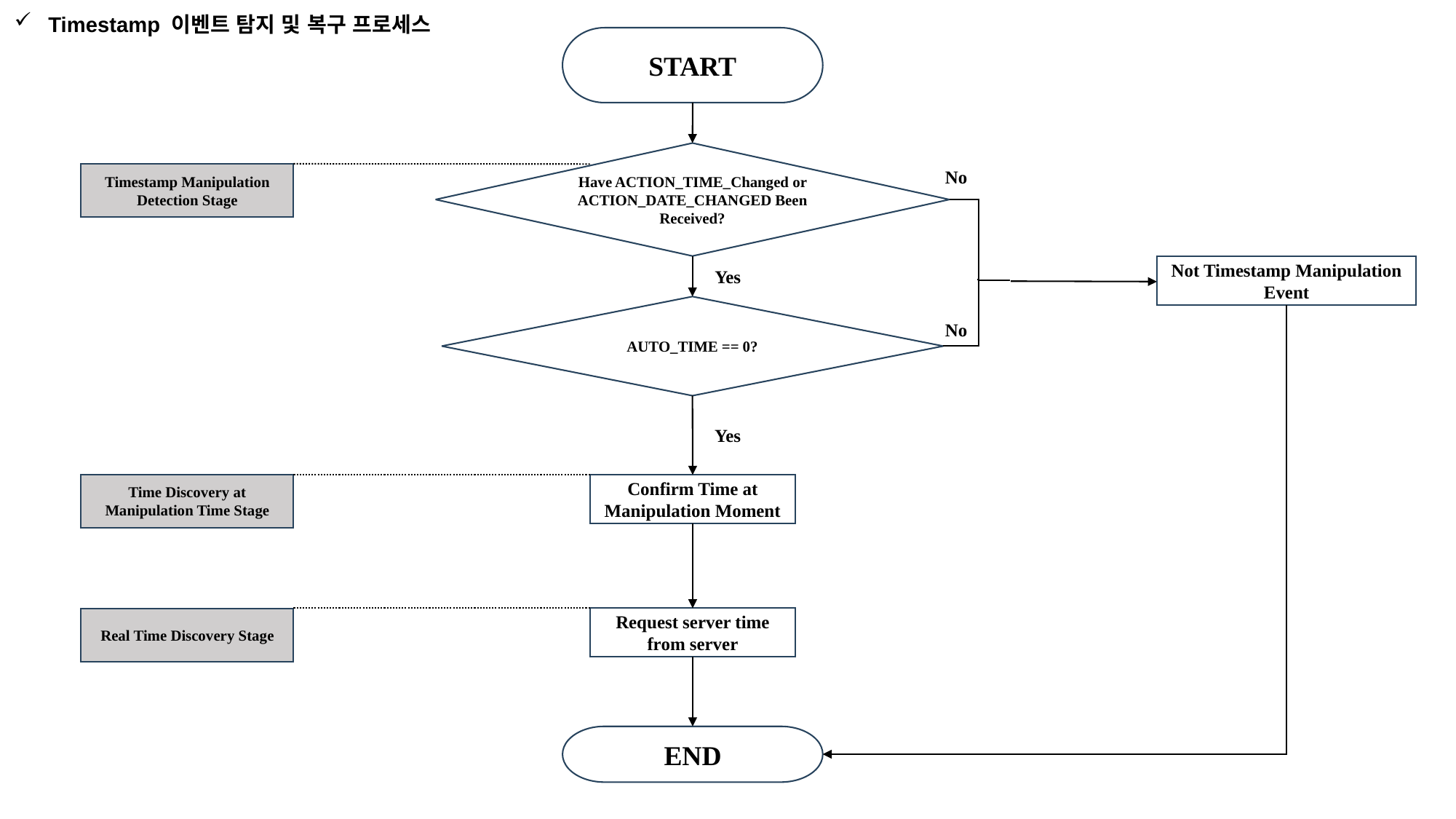

Timestamp 이벤트 탐지 및 복구 프로세스
START
Have ACTION_TIME_Changed or ACTION_DATE_CHANGED Been Received?
No
Timestamp Manipulation Detection Stage
Not Timestamp Manipulation Event
Yes
AUTO_TIME == 0?
No
Yes
Time Discovery at Manipulation Time Stage
Confirm Time at Manipulation Moment
Request server time from server
Real Time Discovery Stage
END